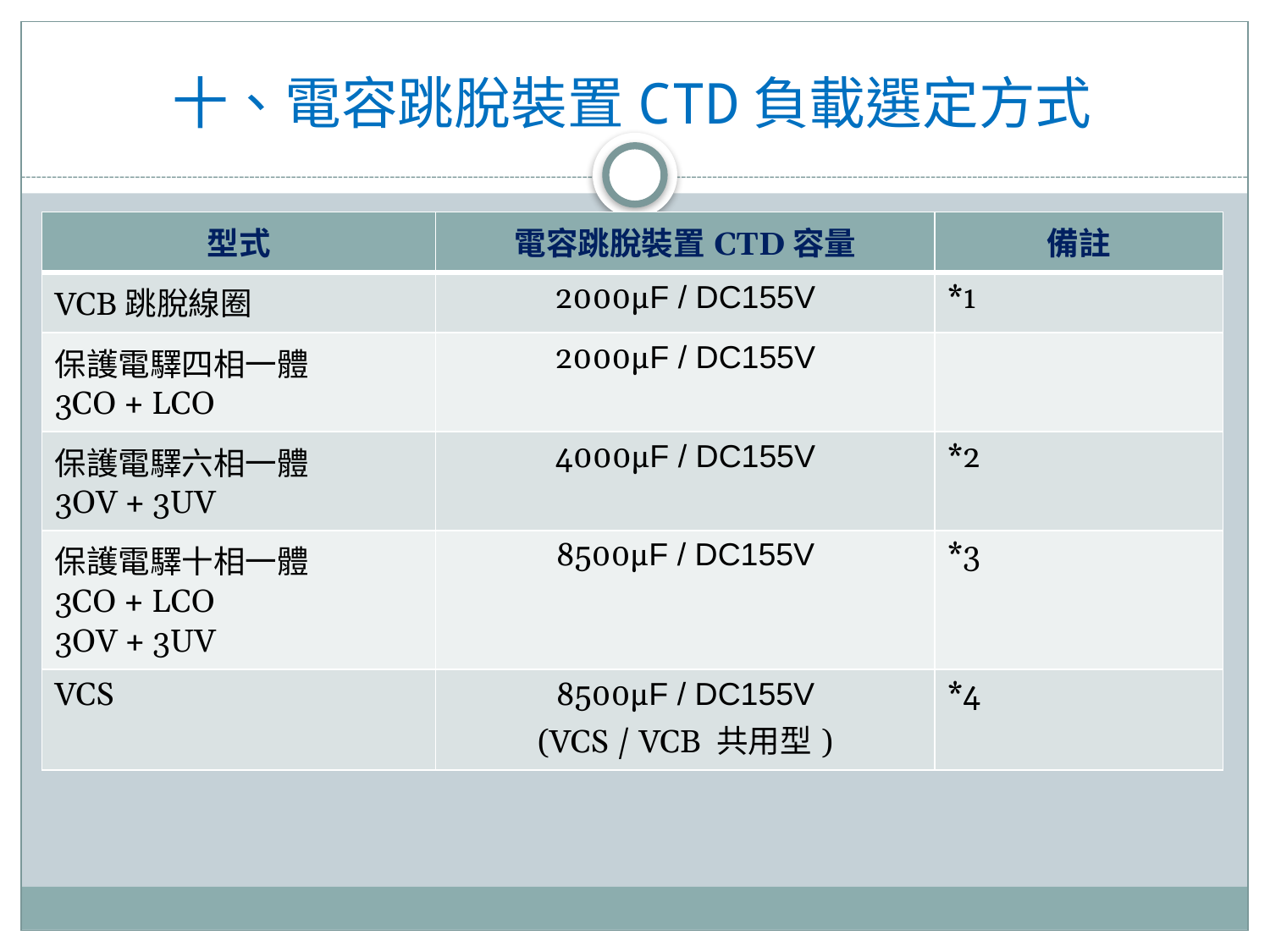

# 十、電容跳脫裝置CTD負載選定方式
| 型式 | 電容跳脫裝置CTD容量 | 備註 |
| --- | --- | --- |
| VCB跳脫線圈 | 2000μF / DC155V | \*1 |
| 保護電驛四相一體 3CO + LCO | 2000μF / DC155V |  |
| 保護電驛六相一體 3OV + 3UV | 4000μF / DC155V | \*2 |
| 保護電驛十相一體 3CO + LCO 3OV + 3UV | 8500μF / DC155V | \*3 |
| VCS | 8500μF / DC155V (VCS / VCB 共用型) | \*4 |